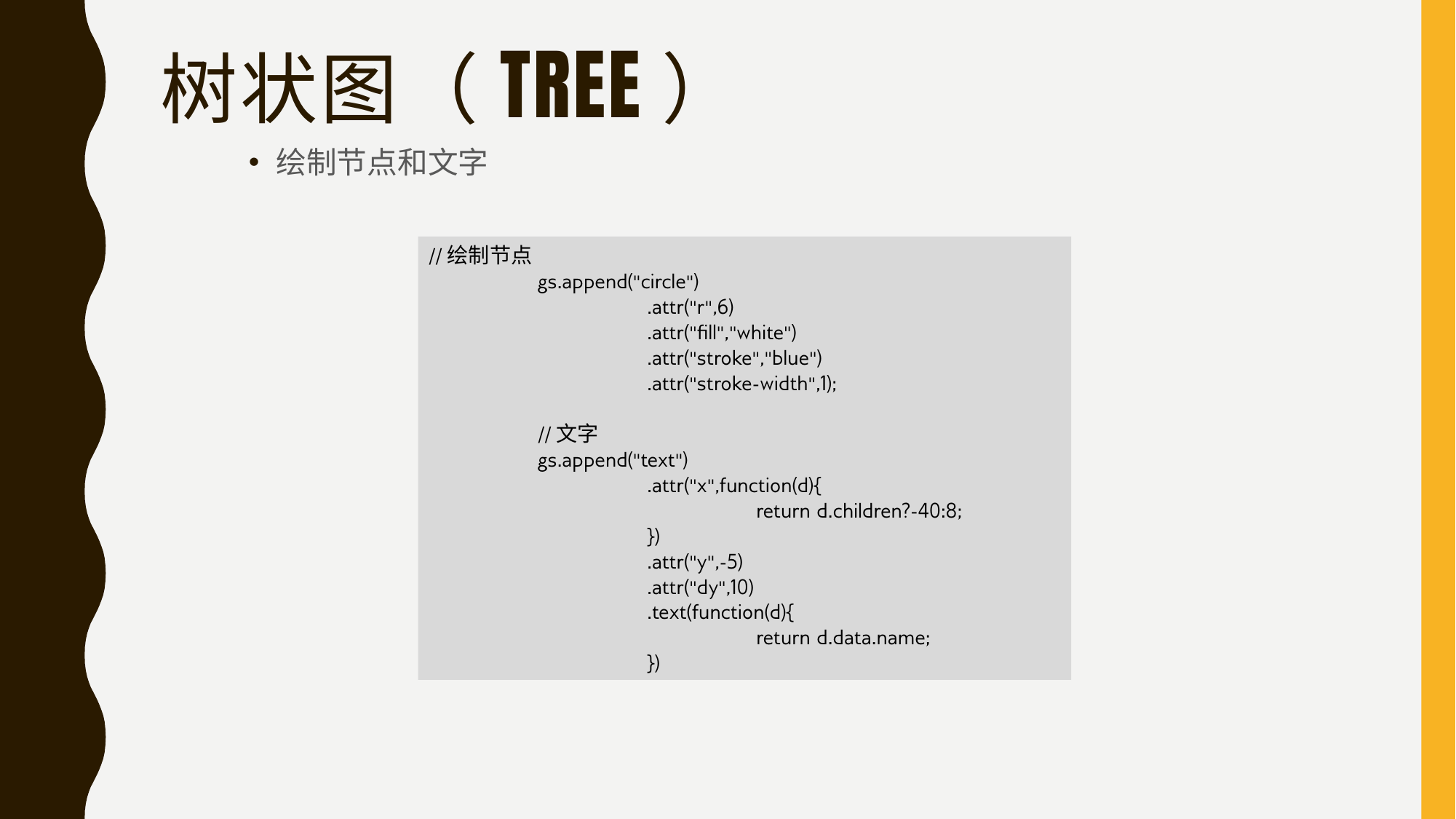

# 树状图（Tree）
绘制节点和文字
//绘制节点
    	gs.append("circle")
    		.attr("r",6)
    		.attr("fill","white")
    		.attr("stroke","blue")
    		.attr("stroke-width",1);

    	//文字
    	gs.append("text")
    		.attr("x",function(d){
    			return d.children?-40:8;
    		})
    		.attr("y",-5)
    		.attr("dy",10)
    		.text(function(d){
    			return d.data.name;
    		})